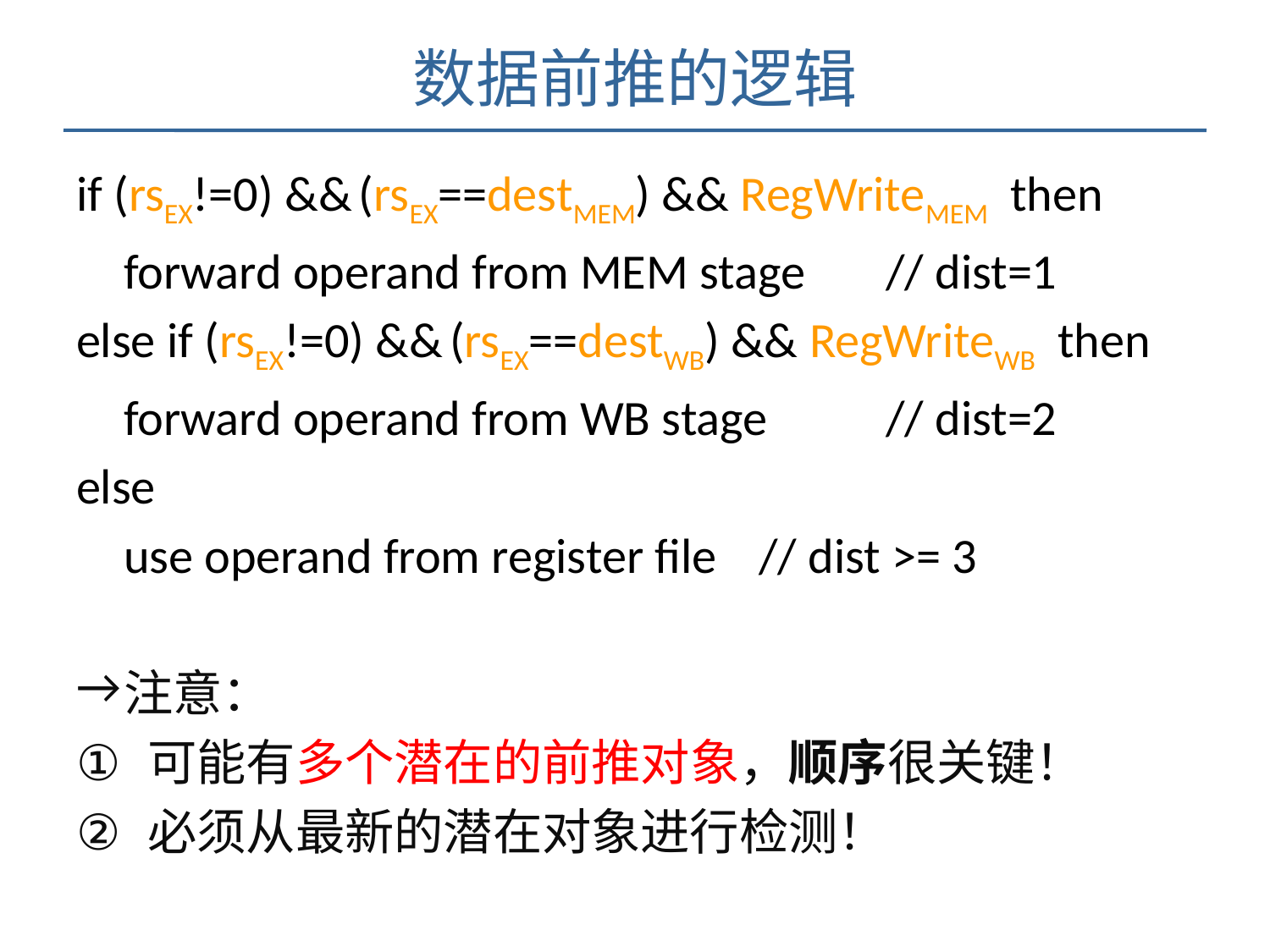

# 数据前推的逻辑
if (rsEX!=0) && (rsEX==destMEM) && RegWriteMEM  then
	forward operand from MEM stage	// dist=1
else if (rsEX!=0) && (rsEX==destWB) && RegWriteWB  then
	forward operand from WB stage	// dist=2
else
	use operand from register file	// dist >= 3

注意：
可能有多个潜在的前推对象，顺序很关键！
必须从最新的潜在对象进行检测！